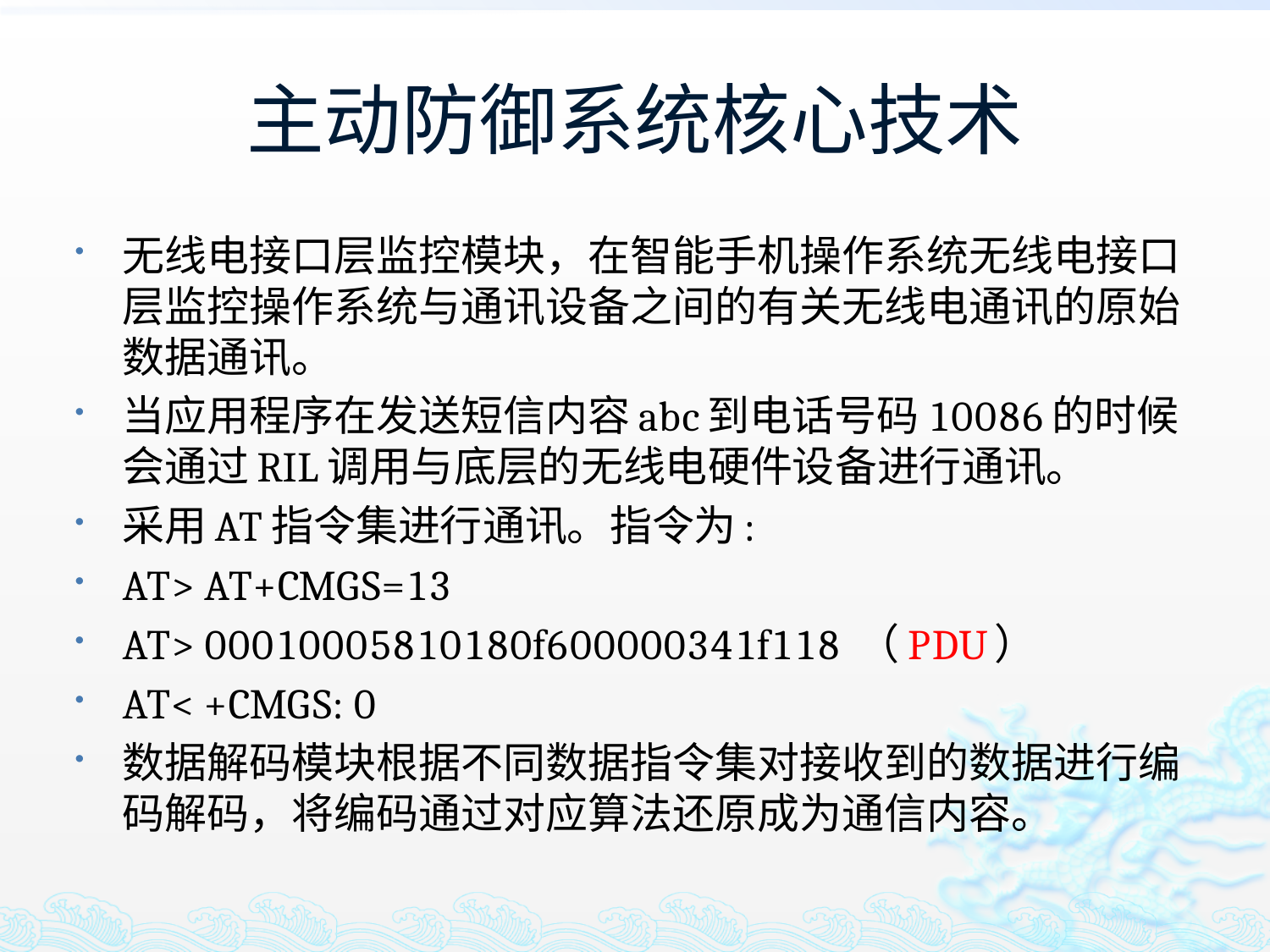

# 主动防御系统核心技术
无线电接口层监控模块，在智能手机操作系统无线电接口层监控操作系统与通讯设备之间的有关无线电通讯的原始数据通讯。
当应用程序在发送短信内容abc到电话号码10086的时候会通过RIL调用与底层的无线电硬件设备进行通讯。
采用AT指令集进行通讯。指令为:
AT> AT+CMGS=13
AT> 00010005810180f600000341f118 （PDU）
AT< +CMGS: 0
数据解码模块根据不同数据指令集对接收到的数据进行编码解码，将编码通过对应算法还原成为通信内容。